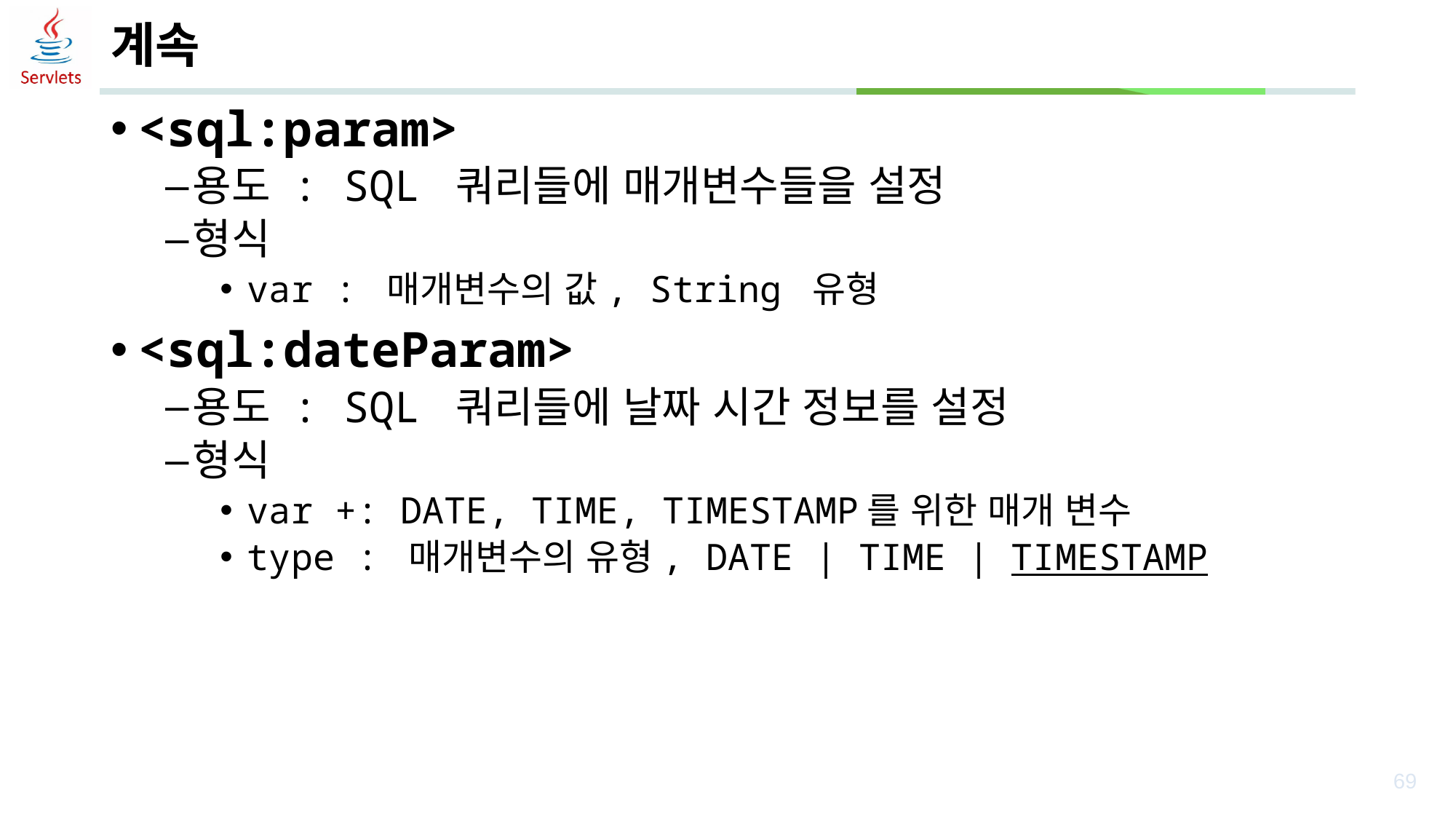

# 계속
<sql:param>
용도 : SQL 쿼리들에 매개변수들을 설정
형식
var : 매개변수의 값, String 유형
<sql:dateParam>
용도 : SQL 쿼리들에 날짜 시간 정보를 설정
형식
var +: DATE, TIME, TIMESTAMP를 위한 매개 변수
type : 매개변수의 유형, DATE | TIME | TIMESTAMP

69